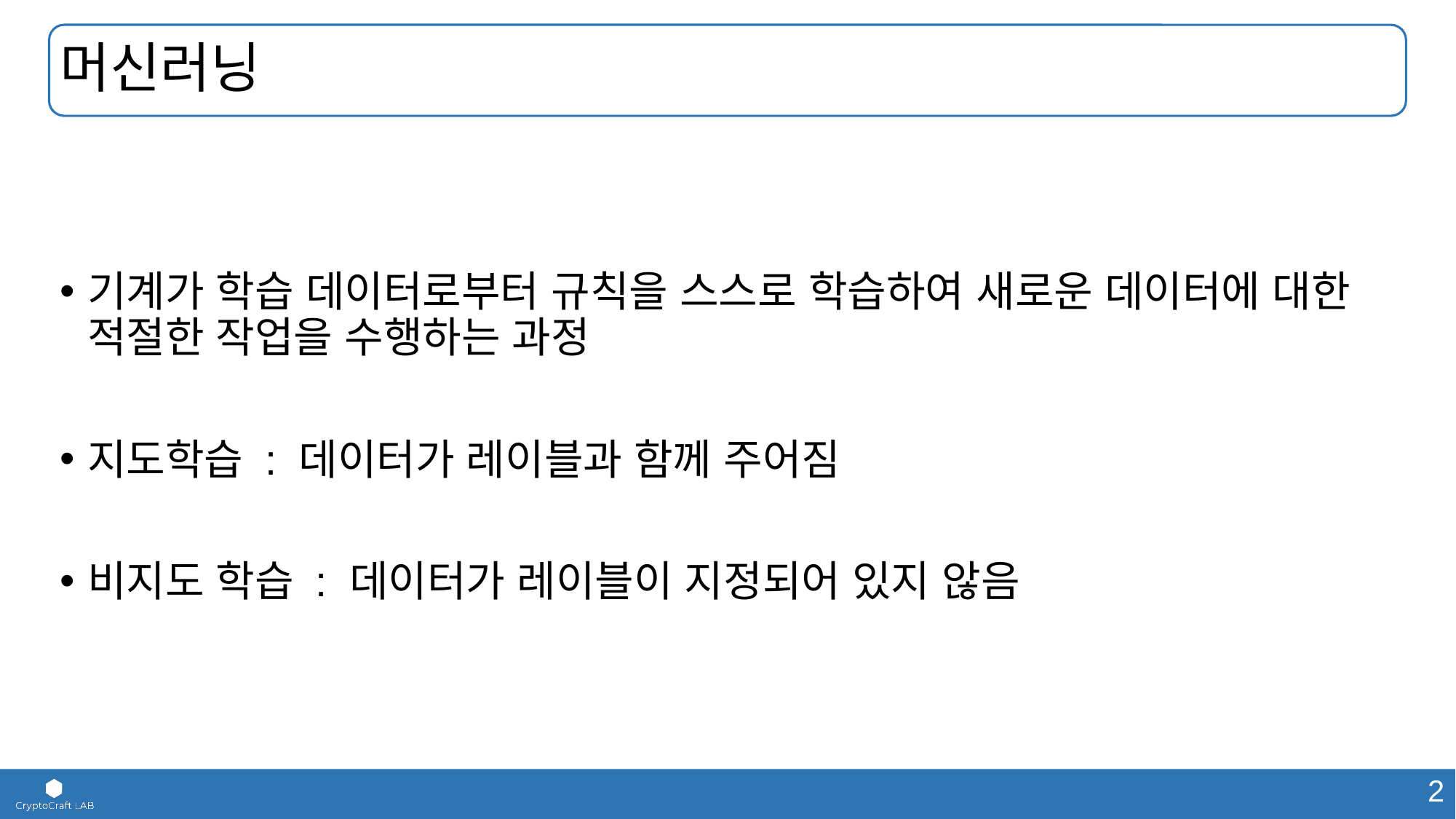

# 머신러닝

기계가 학습 데이터로부터 규칙을 스스로 학습하여 새로운 데이터에 대한 적절한 작업을 수행하는 과정

지도학습 : 데이터가 레이블과 함께 주어짐

비지도 학습 : 데이터가 레이블이 지정되어 있지 않음